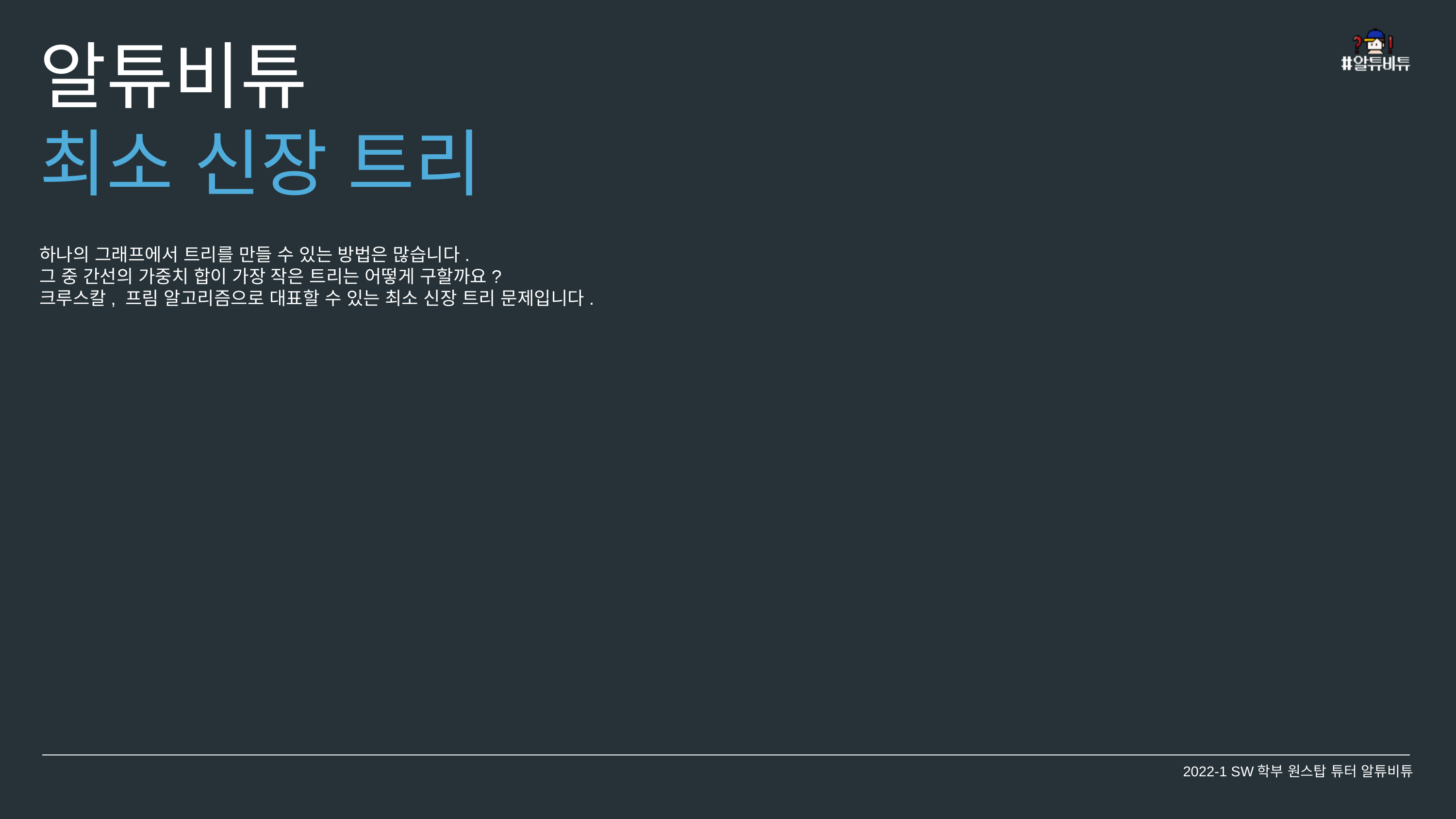

알튜비튜
최소 신장 트리
하나의 그래프에서 트리를 만들 수 있는 방법은 많습니다.
그 중 간선의 가중치 합이 가장 작은 트리는 어떻게 구할까요?
크루스칼, 프림 알고리즘으로 대표할 수 있는 최소 신장 트리 문제입니다.
2022-1 SW학부 원스탑 튜터 알튜비튜